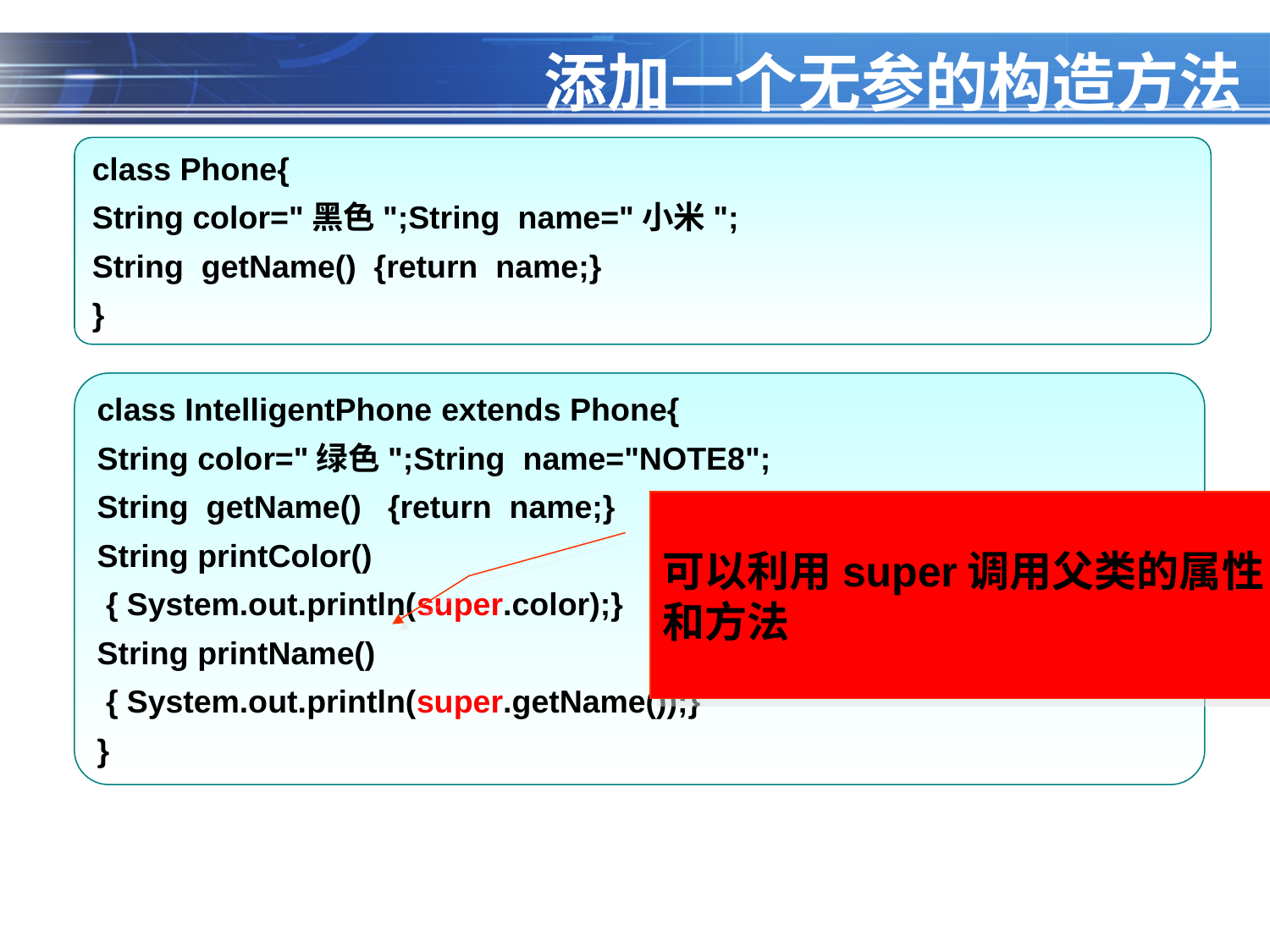

# 添加一个无参的构造方法
class Phone{
String color="黑色";String  name="小米";
String  getName()  {return  name;}
}
class IntelligentPhone extends Phone{
String color="绿色";String  name="NOTE8";
String  getName()   {return  name;}
String printColor()
 { System.out.println(super.color);}
String printName()
 { System.out.println(super.getName());}
}
可以利用super调用父类的属性
和方法